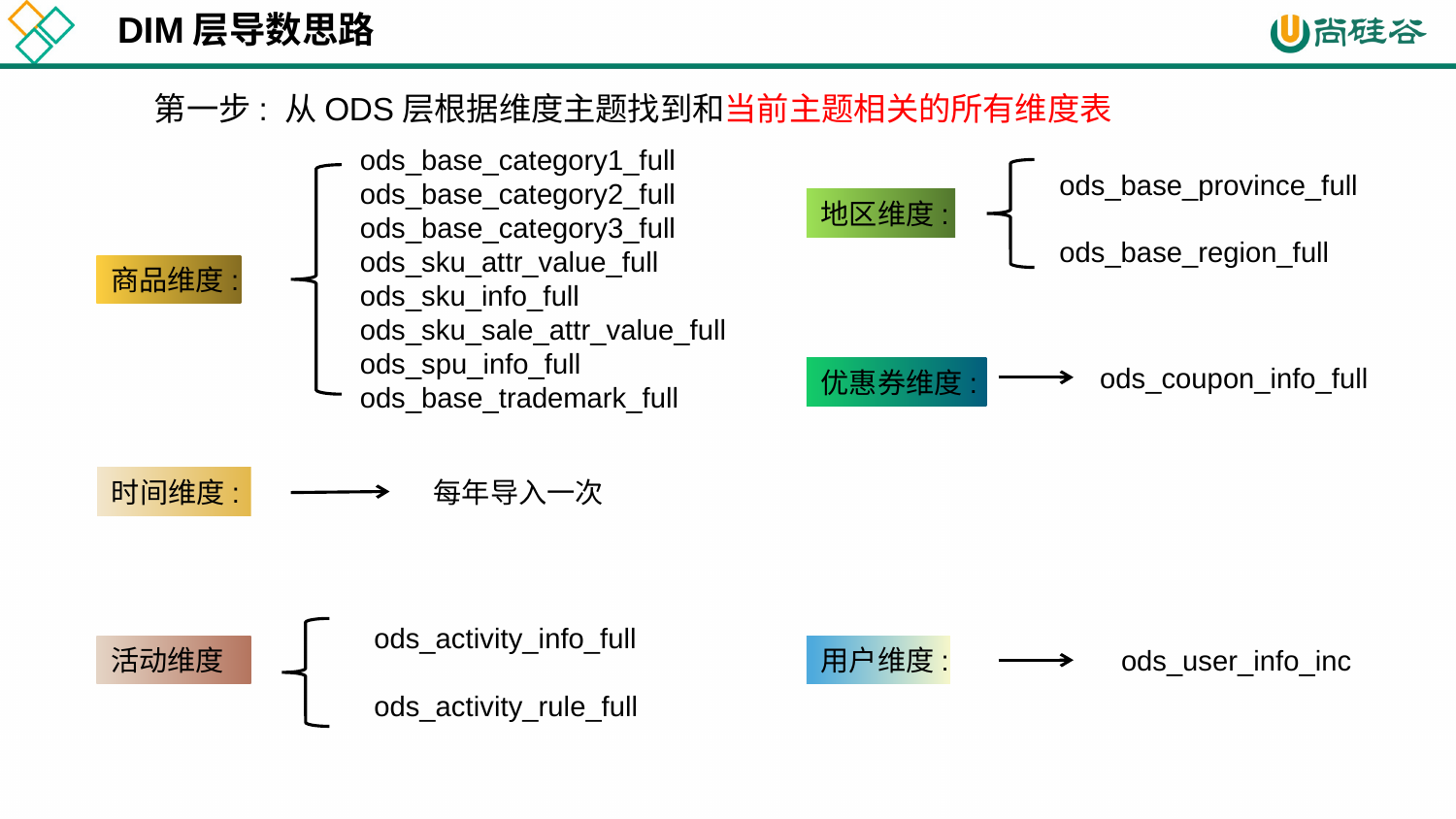

DIM层导数思路
第一步: 从ODS层根据维度主题找到和当前主题相关的所有维度表
ods_base_category1_full
ods_base_category2_full
ods_base_category3_full
ods_sku_attr_value_full
ods_sku_info_full
ods_sku_sale_attr_value_full
ods_spu_info_full
ods_base_trademark_full

ods_base_province_full

ods_base_region_full

地区维度:
商品维度:
ods_coupon_info_full
优惠券维度:
时间维度:
每年导入一次
ods_activity_info_full

ods_activity_rule_full

活动维度
用户维度:
ods_user_info_inc